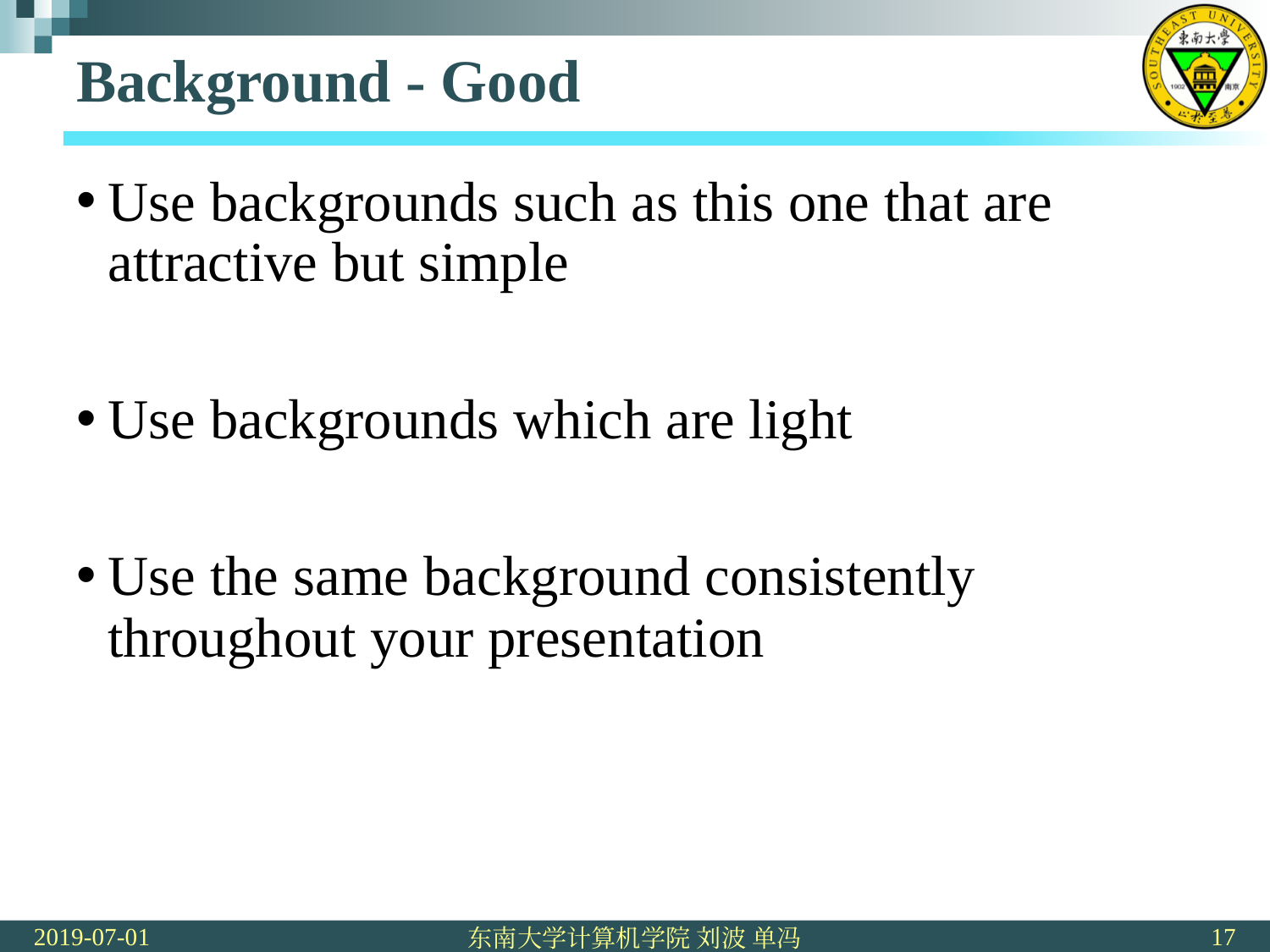

# Background - Good
Use backgrounds such as this one that are attractive but simple

Use backgrounds which are light

Use the same background consistently throughout your presentation
2019-07-01
17
东南大学计算机学院 刘波 单冯